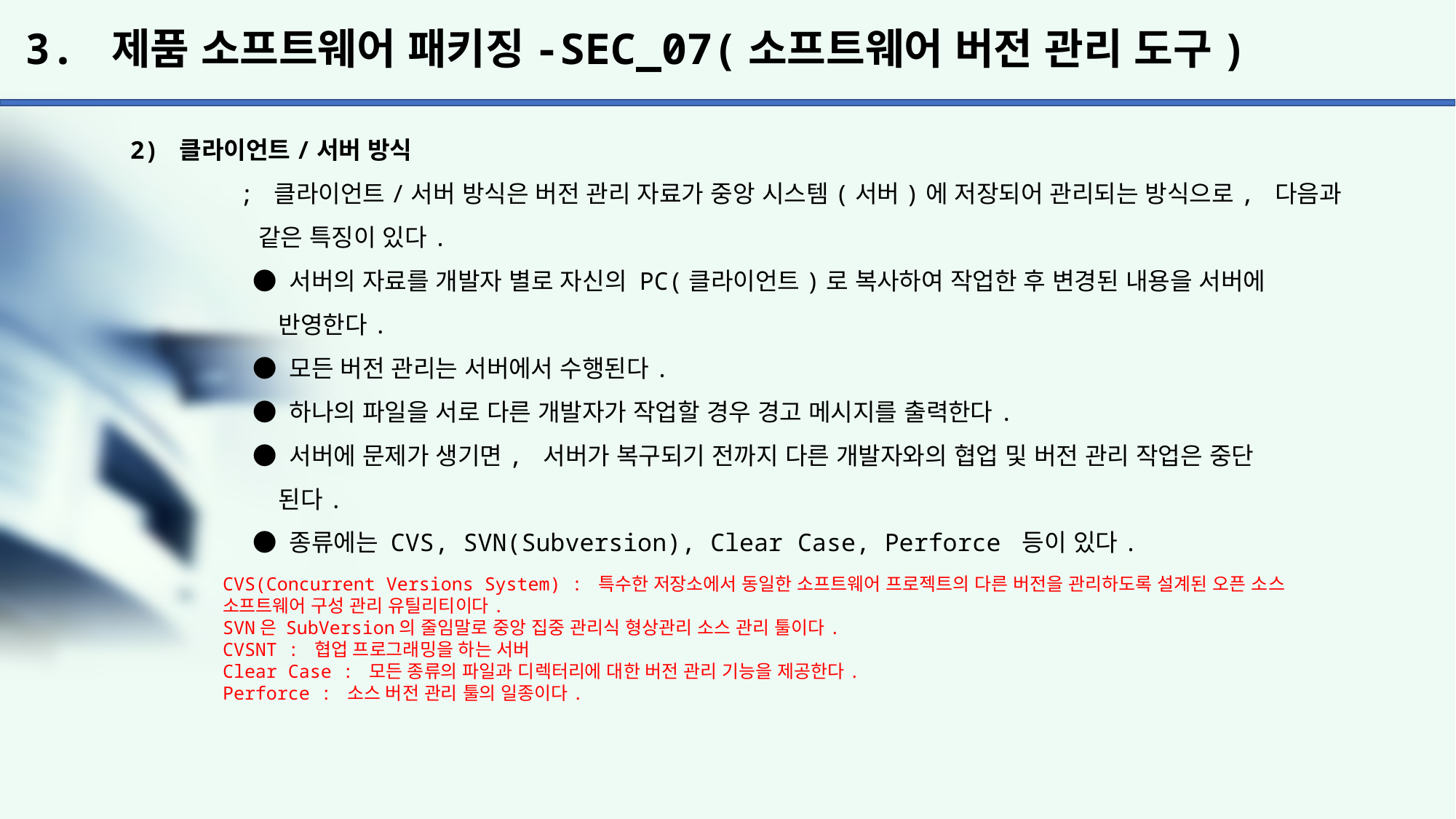

# 3. 제품 소프트웨어 패키징-SEC_07(소프트웨어 버전 관리 도구)
2) 클라이언트/서버 방식
	; 클라이언트/서버 방식은 버전 관리 자료가 중앙 시스템(서버)에 저장되어 관리되는 방식으로, 다음과
	  같은 특징이 있다.
	  ● 서버의 자료를 개발자 별로 자신의 PC(클라이언트)로 복사하여 작업한 후 변경된 내용을 서버에
	     반영한다.
	  ● 모든 버전 관리는 서버에서 수행된다.
	  ● 하나의 파일을 서로 다른 개발자가 작업할 경우 경고 메시지를 출력한다.
	  ● 서버에 문제가 생기면, 서버가 복구되기 전까지 다른 개발자와의 협업 및 버전 관리 작업은 중단
	     된다.
	  ● 종류에는 CVS, SVN(Subversion), Clear Case, Perforce 등이 있다.
CVS(Concurrent Versions System) : 특수한 저장소에서 동일한 소프트웨어 프로젝트의 다른 버전을 관리하도록 설계된 오픈 소스 소프트웨어 구성 관리 유틸리티이다.
SVN은 SubVersion의 줄임말로 중앙 집중 관리식 형상관리 소스 관리 툴이다.
CVSNT : 협업 프로그래밍을 하는 서버
Clear Case : 모든 종류의 파일과 디렉터리에 대한 버전 관리 기능을 제공한다.
Perforce : 소스 버전 관리 툴의 일종이다.